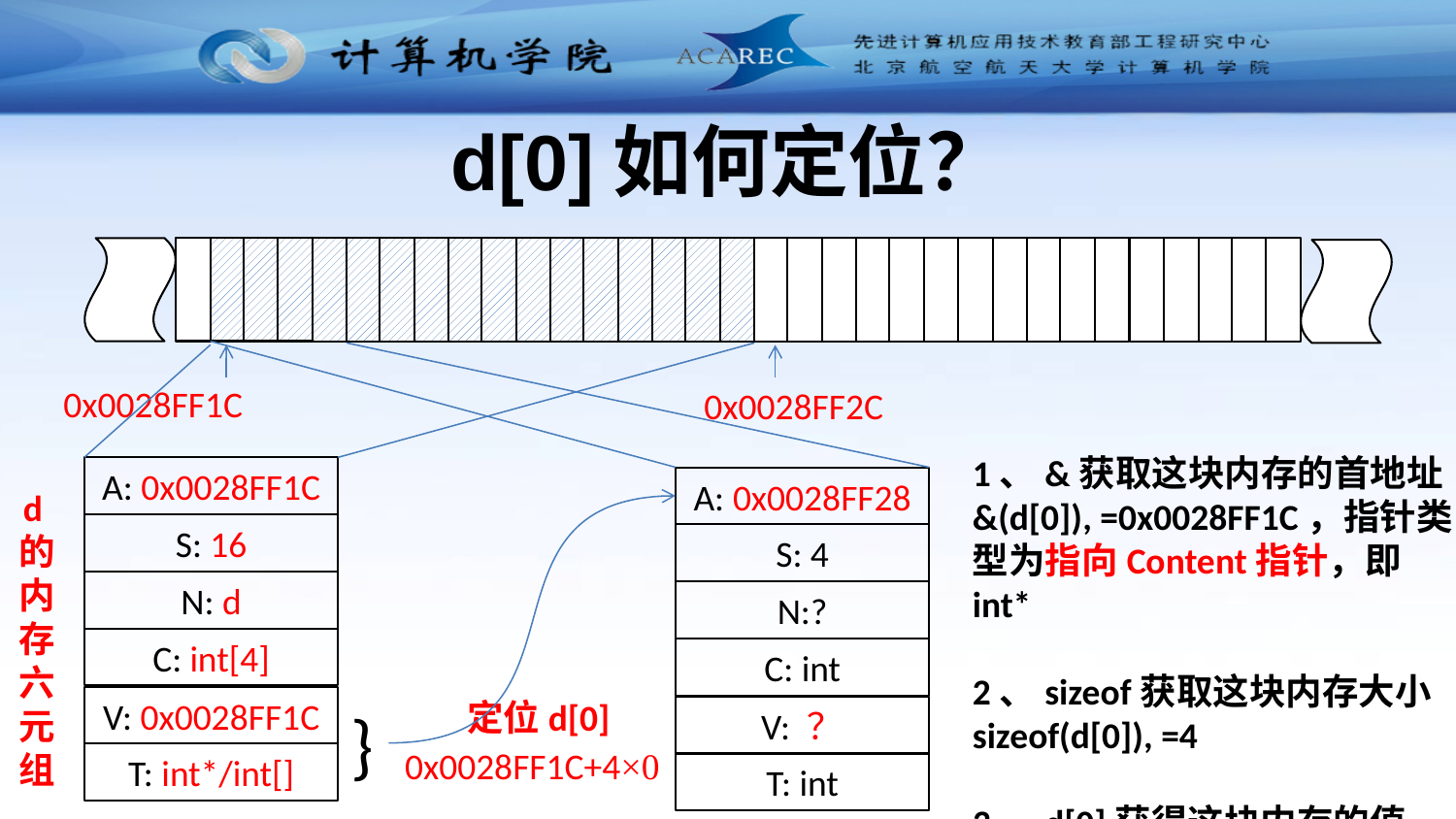

# d[0]如何定位？

0x0028FF1C
0x0028FF2C
1、&获取这块内存的首地址
&(d[0]), =0x0028FF1C，指针类型为指向Content指针，即int*

2、sizeof获取这块内存大小
sizeof(d[0]), =4

3、d[0]获得这块内存的值
A: 0x0028FF1C
A: 0x0028FF28
d的内存六元组
S: 16
S: 4
N: d
N:?
C: int[4]
C: int
V: 0x0028FF1C
定位d[0]
}
V: ？
0x0028FF1C+4×0
T: int*/int[]
T: int